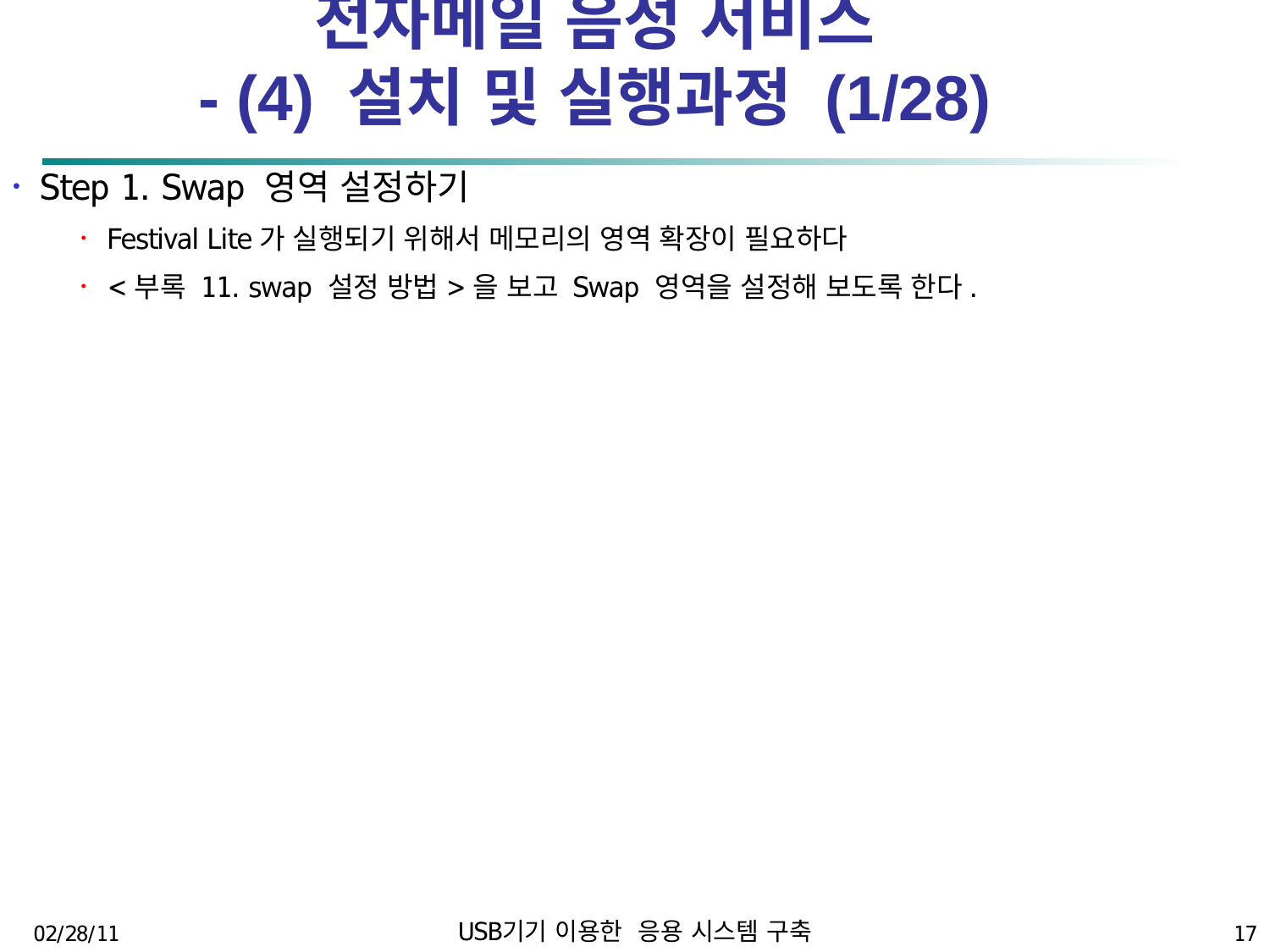

# 14.1 유무선공유기를 이용한 전자메일 음성 서비스 - (4) 설치 및 실행과정 (1/28)
Step 1. Swap 영역 설정하기
Festival Lite가 실행되기 위해서 메모리의 영역 확장이 필요하다
<부록 11. swap 설정 방법>을 보고 Swap 영역을 설정해 보도록 한다.

02/28/11
17
USB기기 이용한  응용 시스템 구축